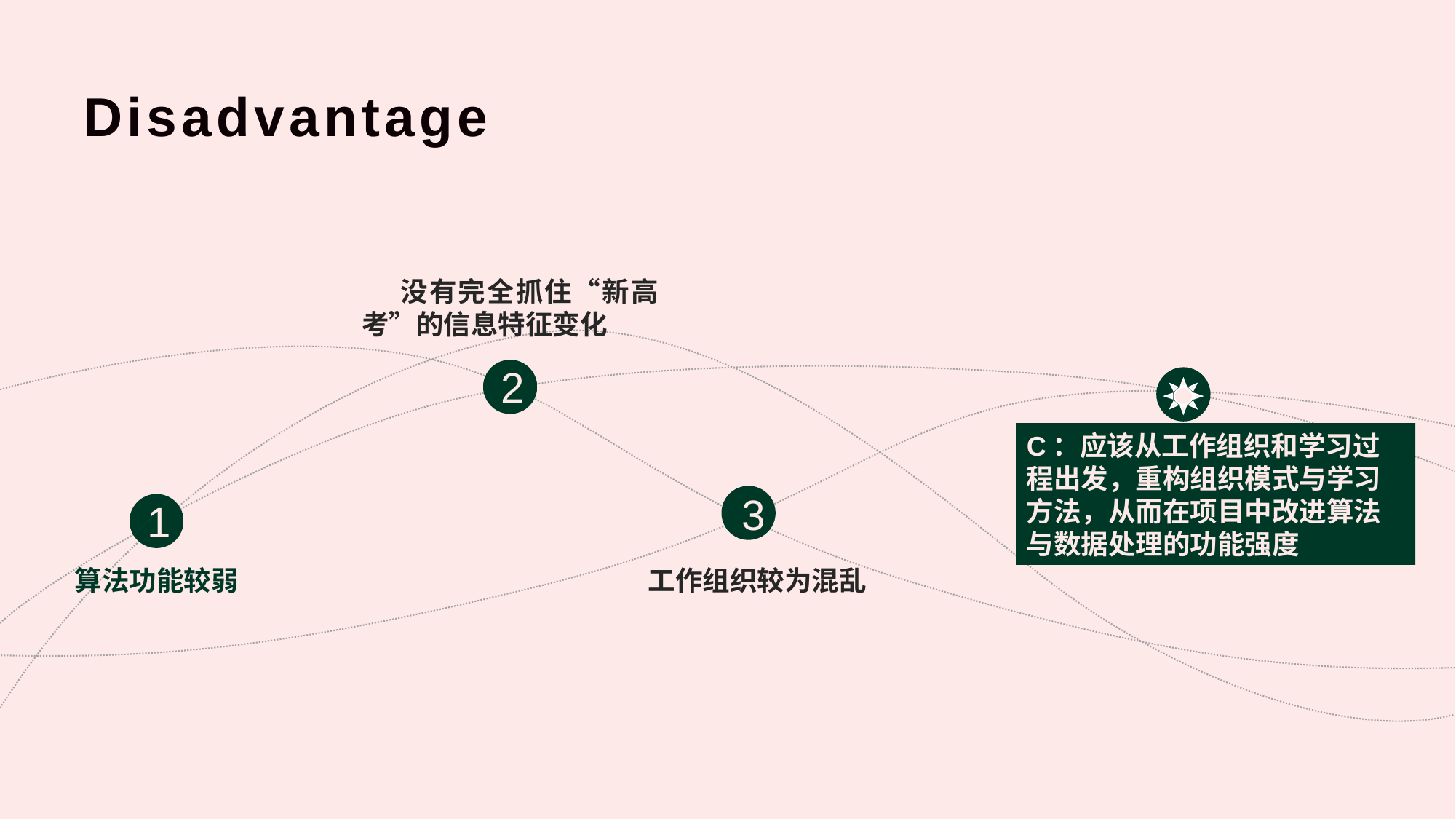

# Disadvantage
    没有完全抓住“新高考”的信息特征变化

2

C：应该从工作组织和学习过程出发，重构组织模式与学习方法，从而在项目中改进算法与数据处理的功能强度
3

1

算法功能较弱
工作组织较为混乱